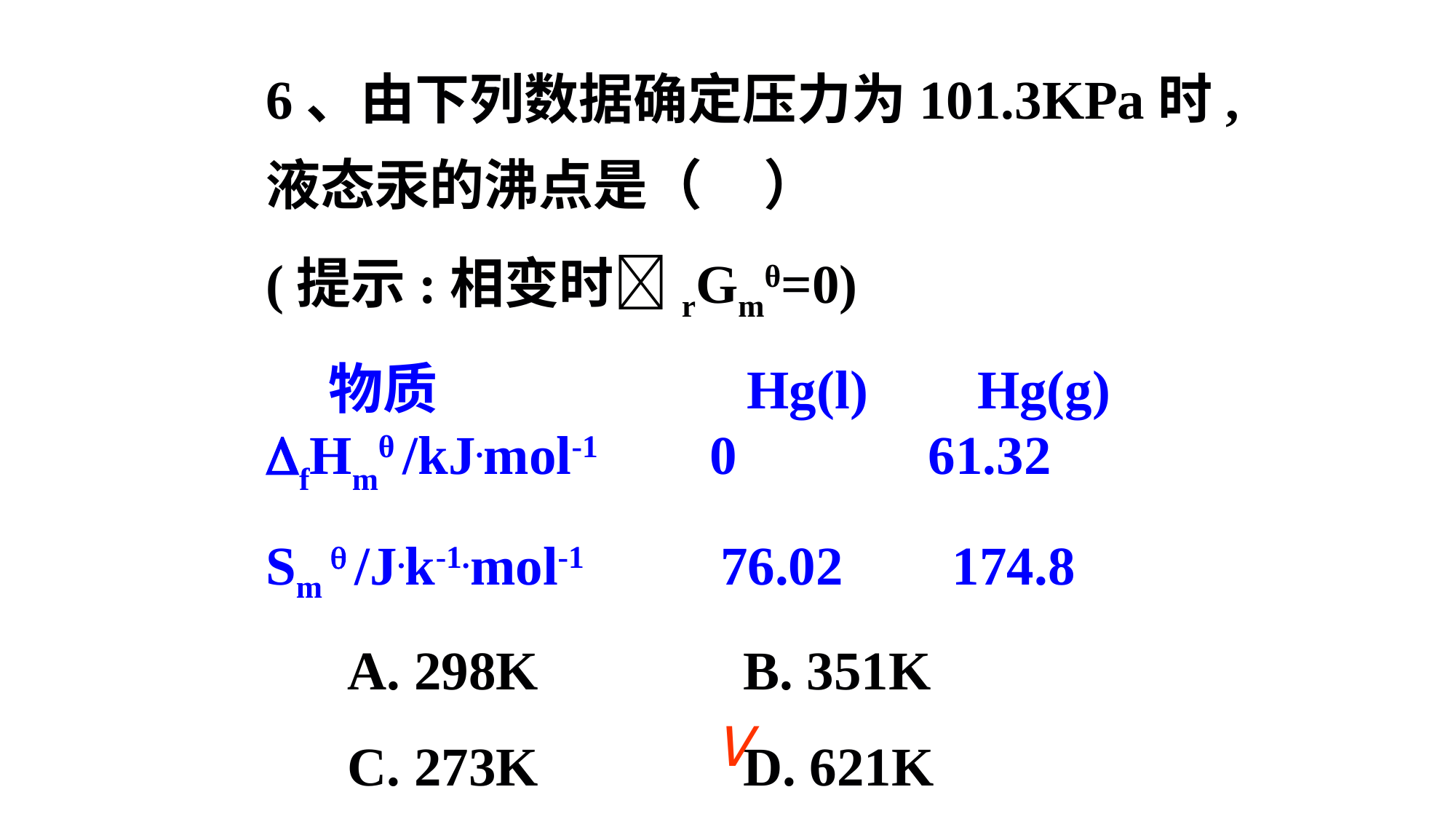

#
6、由下列数据确定压力为101.3KPa时,液态汞的沸点是（     ）
(提示:相变时ΔrGmθ=0)
    物质                        Hg(l)        Hg(g)
ΔfHmθ /kJ.mol-1              0              61.32
Sm θ /J.k-1.mol-1                 76.02        174.8
      A. 298K               B. 351K
      C. 273K               D. 621K
V